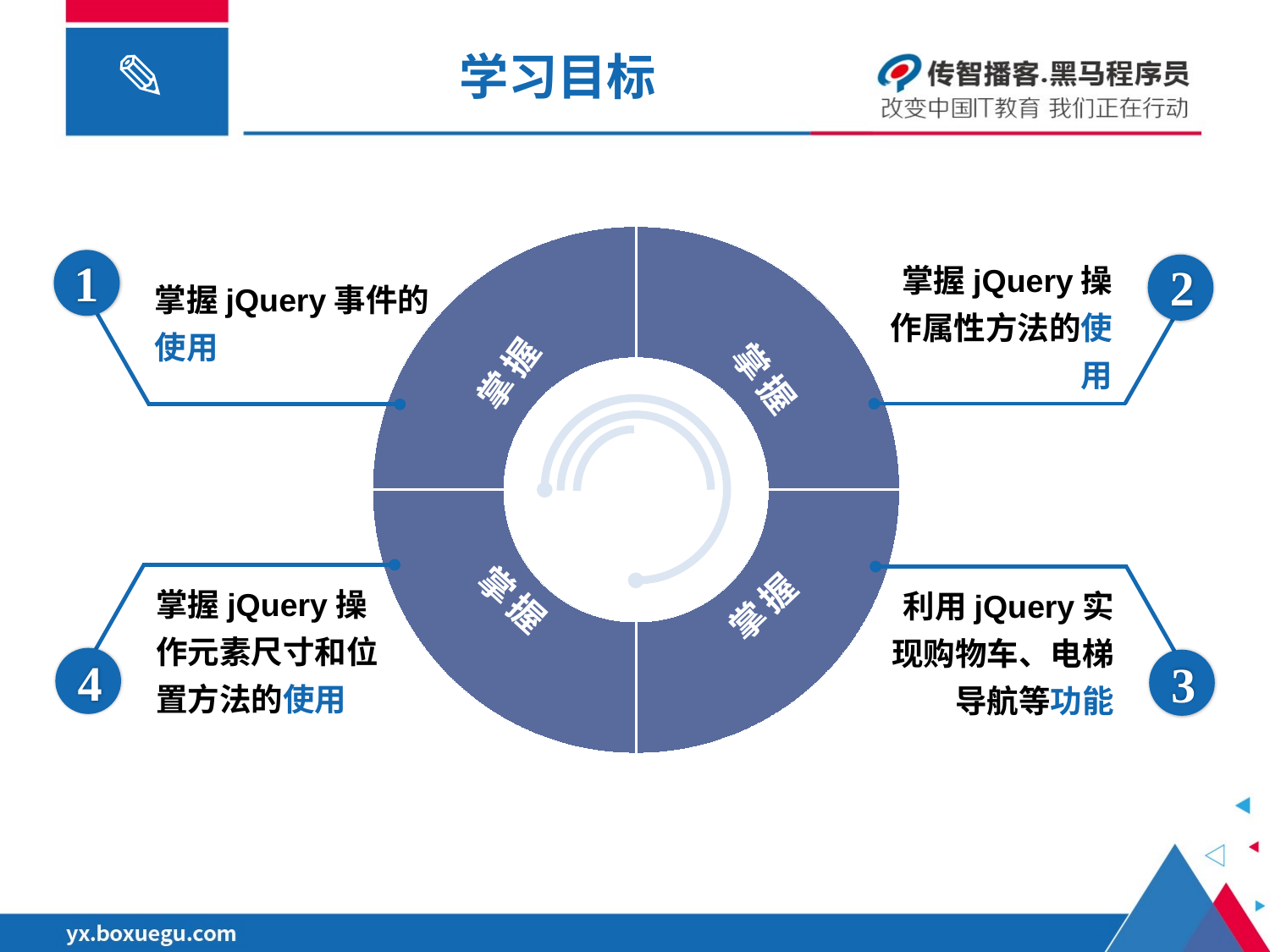

# 学习目标

### Chart

| Category | 销售额 |
|---|---|
| 熟悉知识 | 2.0 |
| 熟悉知识 | 2.0 |
| 熟悉知识 | 2.0 |
| 熟悉知识 | 2.0 |
掌握
掌握

掌握
1

掌握jQuery事件的使用
2

掌握jQuery操作属性方法的使用
掌握jQuery操作元素尺寸和位置方法的使用
4

利用jQuery实现购物车、电梯导航等功能
3